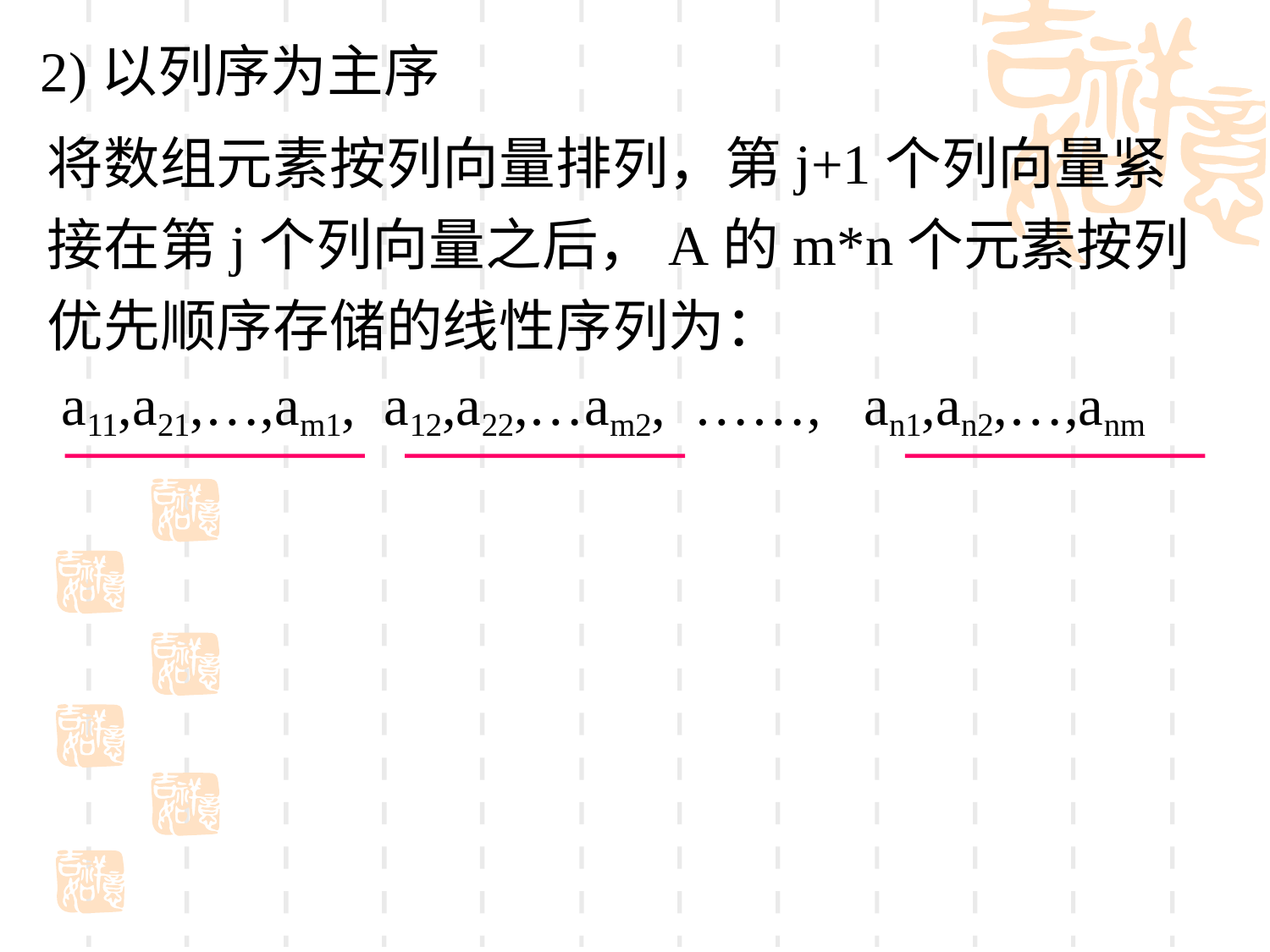

2)以列序为主序
将数组元素按列向量排列，第j+1个列向量紧接在第j个列向量之后，A的m*n个元素按列优先顺序存储的线性序列为：
 a11,a21,…,am1,  a12,a22,…am2,  ……,   an1,an2,…,anm